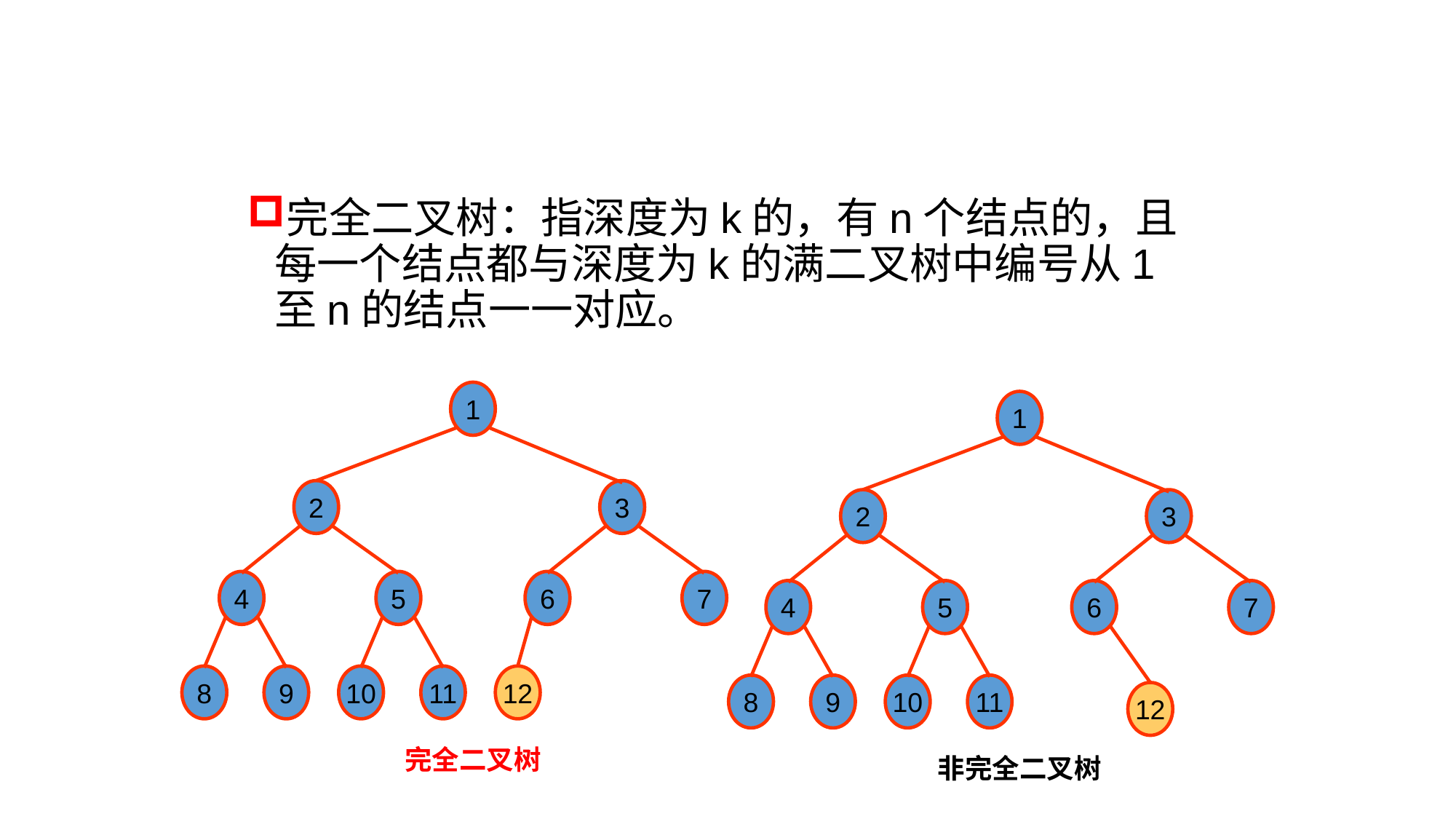

#
完全二叉树：指深度为k的，有n个结点的，且每一个结点都与深度为k的满二叉树中编号从1至n的结点一一对应。
1
2
3
4
5
6
7
8
9
10
11
12
完全二叉树
1
2
3
4
5
6
7
8
9
10
11
12
非完全二叉树